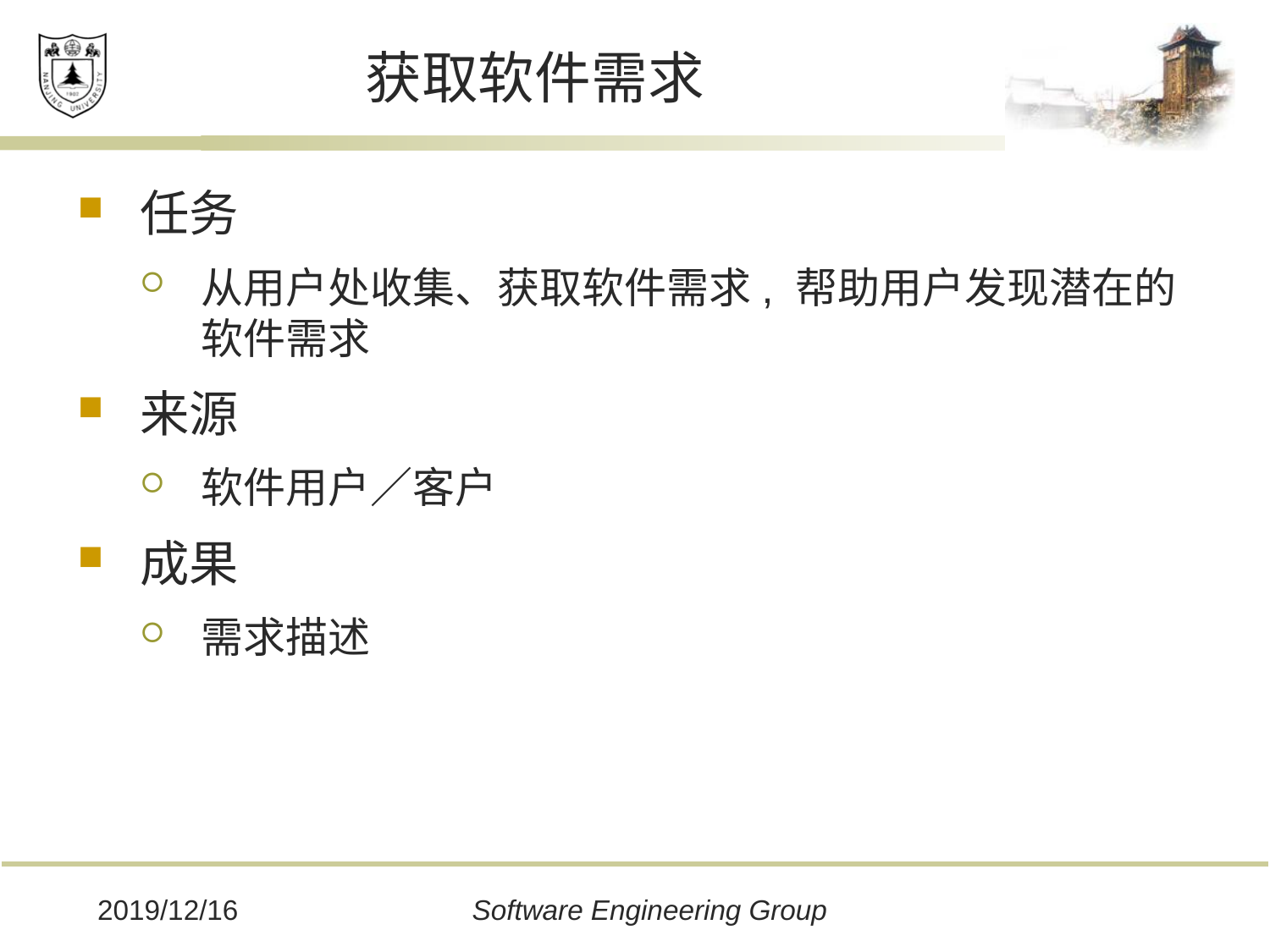

# 获取软件需求
任务
从用户处收集、获取软件需求, 帮助用户发现潜在的软件需求
来源
软件用户／客户
成果
需求描述

2019/12/16
Software Engineering Group